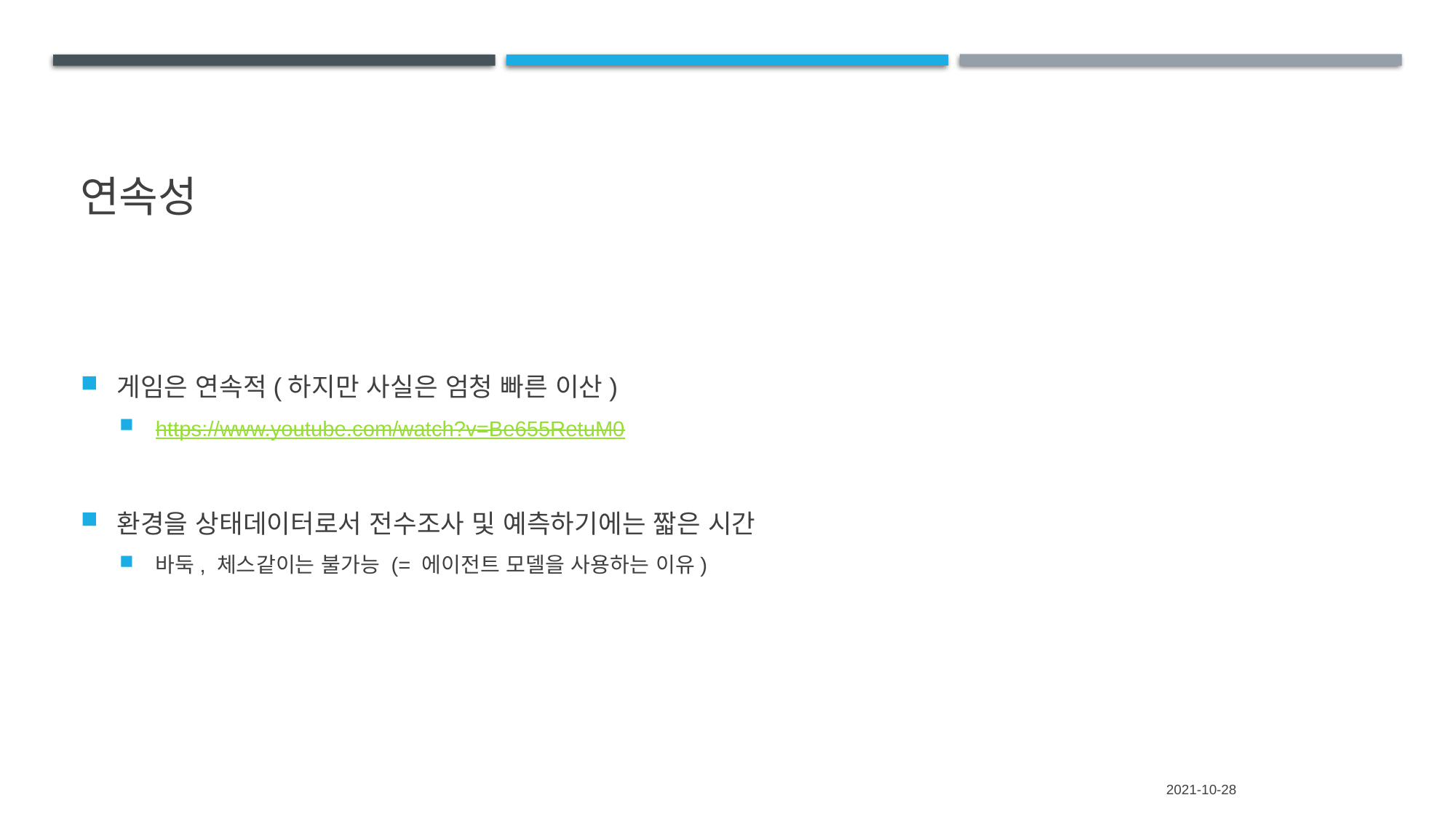

# 연속성
게임은 연속적(하지만 사실은 엄청 빠른 이산)
https://www.youtube.com/watch?v=Be655RetuM0

환경을 상태데이터로서 전수조사 및 예측하기에는 짧은 시간
바둑, 체스같이는 불가능 (= 에이전트 모델을 사용하는 이유)

2021-10-28